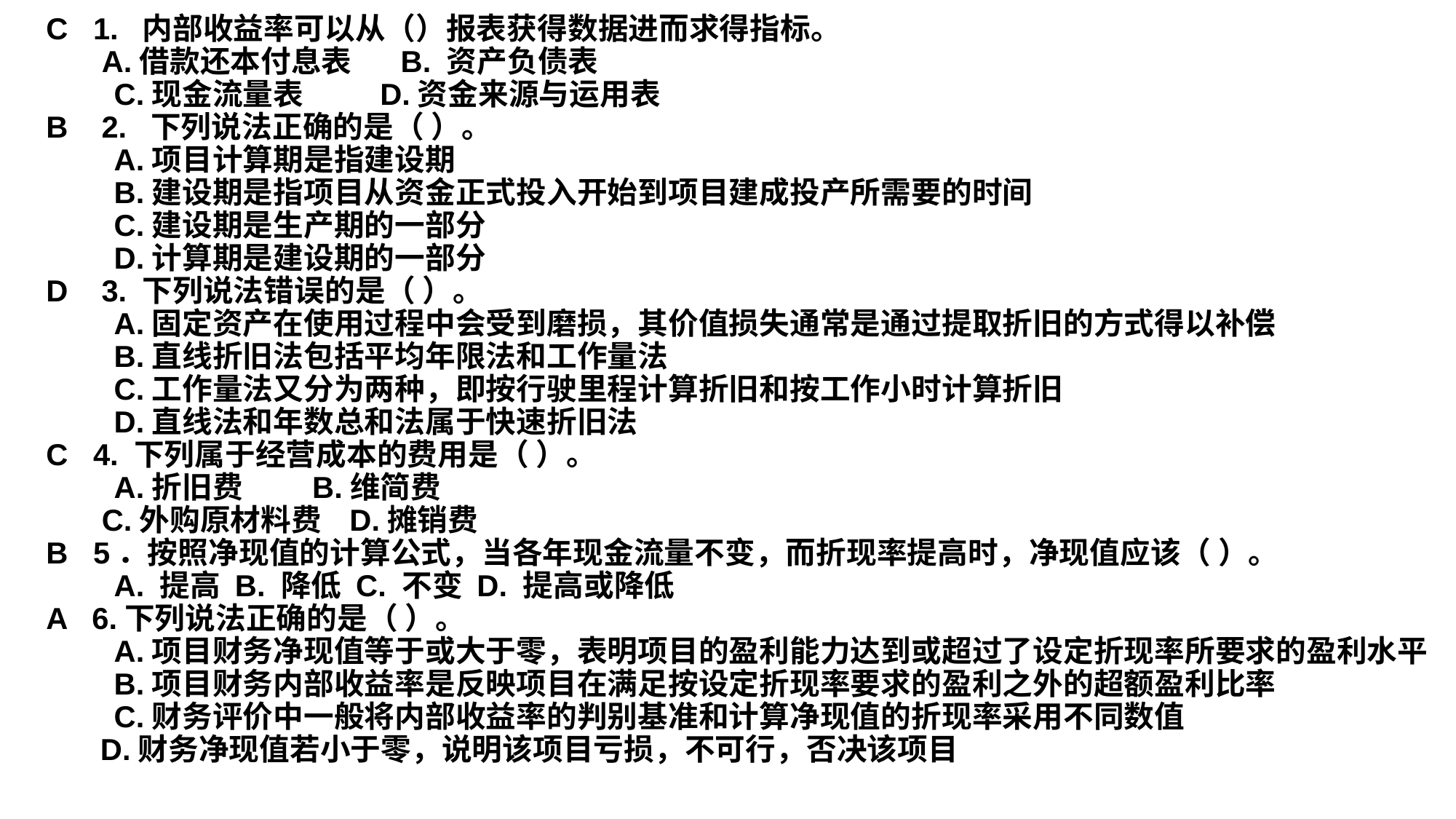

# C   1.  内部收益率可以从（）报表获得数据进而求得指标。 A.借款还本付息表      B. 资产负债表 　　C.现金流量表          D.资金来源与运用表 B    2.  下列说法正确的是（ ）。 　　A.项目计算期是指建设期 　　B.建设期是指项目从资金正式投入开始到项目建成投产所需要的时间 　　C.建设期是生产期的一部分 　　D.计算期是建设期的一部分 D    3. 下列说法错误的是（ ）。 　　A.固定资产在使用过程中会受到磨损，其价值损失通常是通过提取折旧的方式得以补偿 　　B.直线折旧法包括平均年限法和工作量法 　　C.工作量法又分为两种，即按行驶里程计算折旧和按工作小时计算折旧 　　D.直线法和年数总和法属于快速折旧法 C   4. 下列属于经营成本的费用是（ ）。 　　A.折旧费         B.维简费 C.外购原材料费   D.摊销费 B   5．按照净现值的计算公式，当各年现金流量不变，而折现率提高时，净现值应该（ ）。 　　A. 提高 B. 降低 C. 不变 D. 提高或降低 A   6.下列说法正确的是（ ）。 　　A.项目财务净现值等于或大于零，表明项目的盈利能力达到或超过了设定折现率所要求的盈利水平 　　B.项目财务内部收益率是反映项目在满足按设定折现率要求的盈利之外的超额盈利比率 　　C.财务评价中一般将内部收益率的判别基准和计算净现值的折现率采用不同数值 D.财务净现值若小于零，说明该项目亏损，不可行，否决该项目